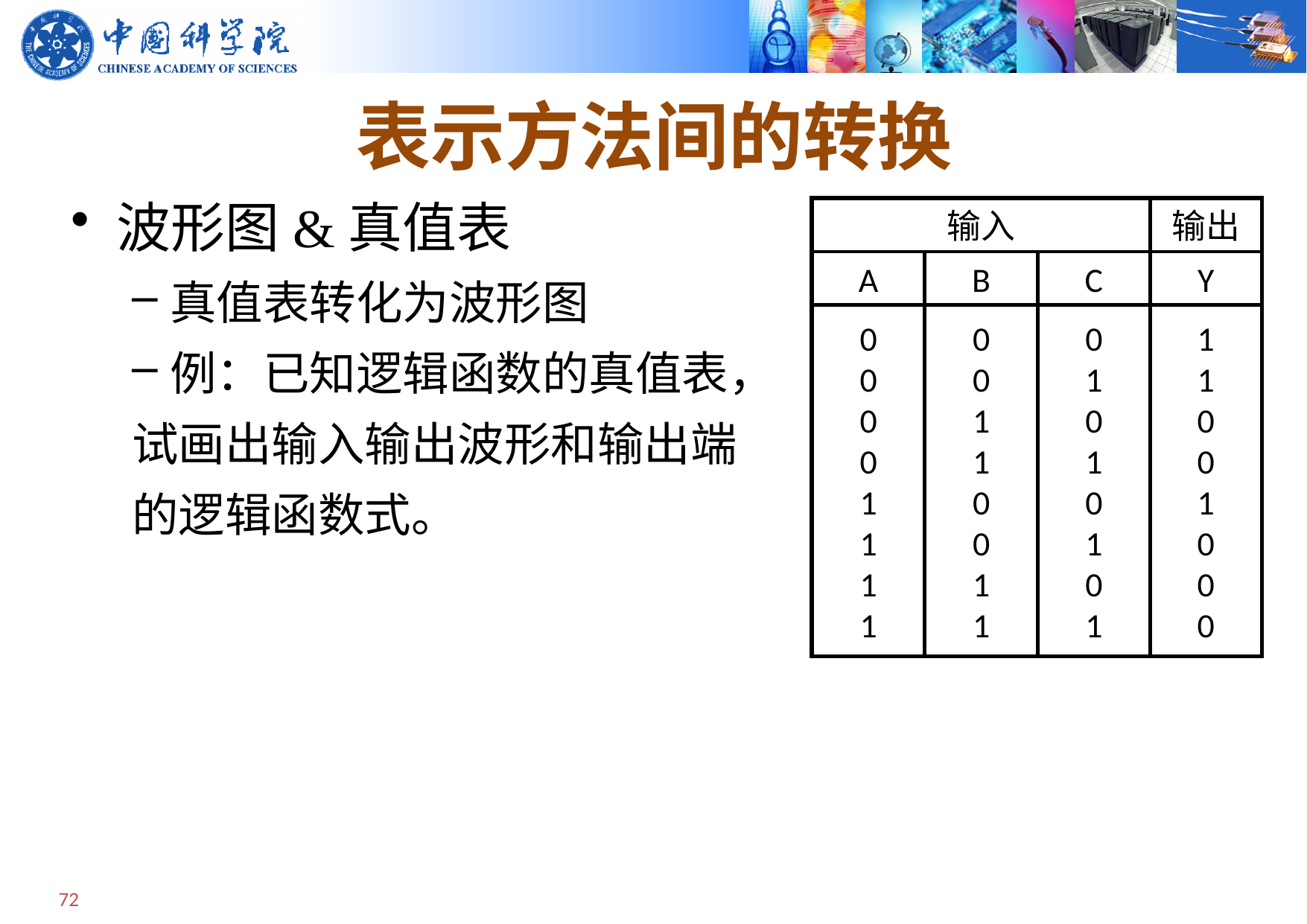

# 表示方法间的转换
波形图&真值表
真值表转化为波形图
例：已知逻辑函数的真值表，
试画出输入输出波形和输出端
的逻辑函数式。

输入

输出

A

B

C

Y

0
0
0
0
1
1
1
1

0
0
1
1
0
0
1
1

0
1
0
1
0
1
0
1

1
1
0
0
1
0
0
0